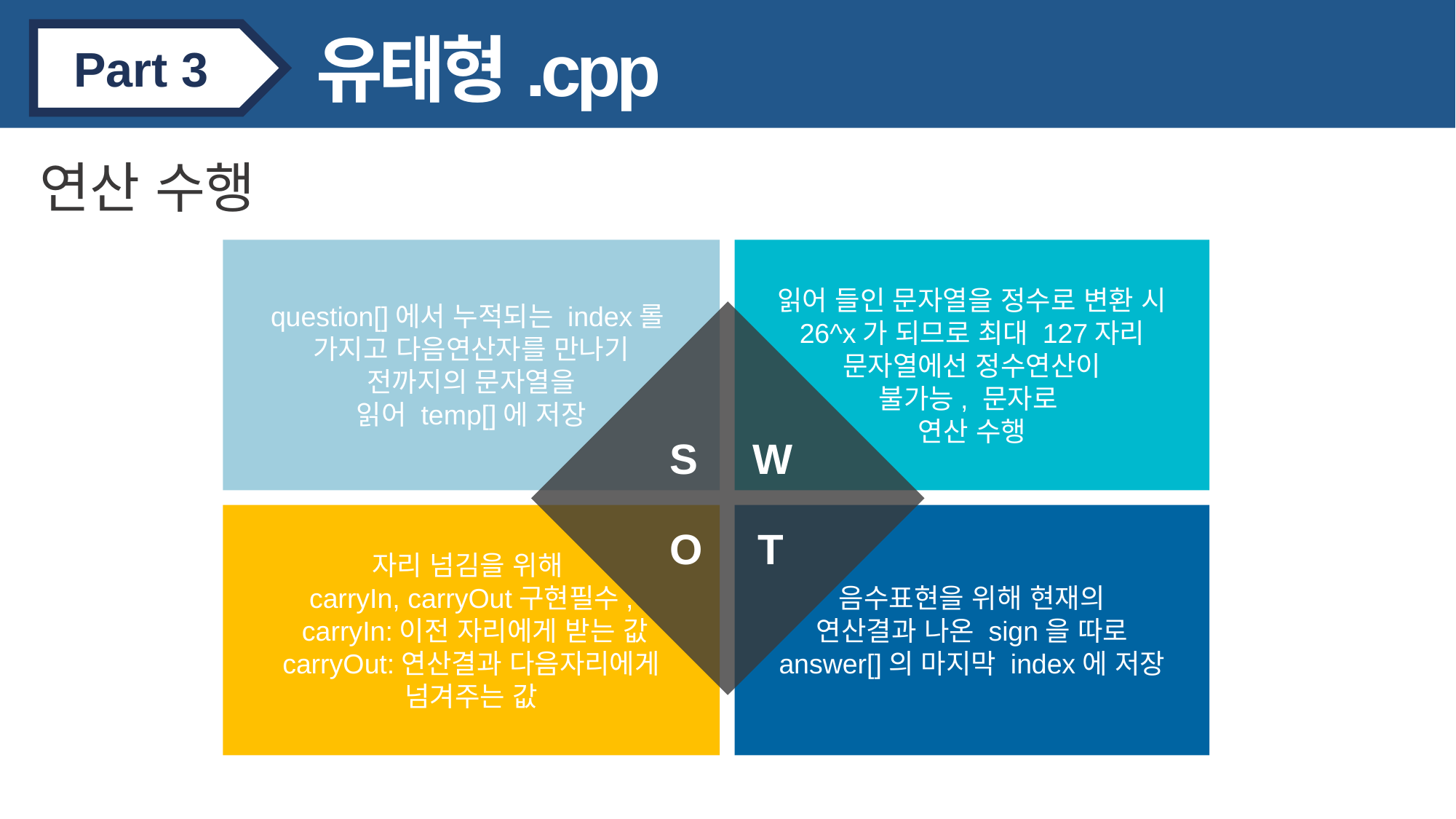

유태형.cpp

Part 3
연산 수행
question[]에서 누적되는 index롤
가지고 다음연산자를 만나기
전까지의 문자열을
읽어 temp[]에 저장
읽어 들인 문자열을 정수로 변환 시
26^x가 되므로 최대 127자리
문자열에선 정수연산이
불가능, 문자로
연산 수행

S
W
자리 넘김을 위해
carryIn, carryOut구현필수,
 carryIn:이전 자리에게 받는 값
carryOut:연산결과 다음자리에게
넘겨주는 값
음수표현을 위해 현재의
연산결과 나온 sign을 따로
answer[]의 마지막 index에 저장
O
T